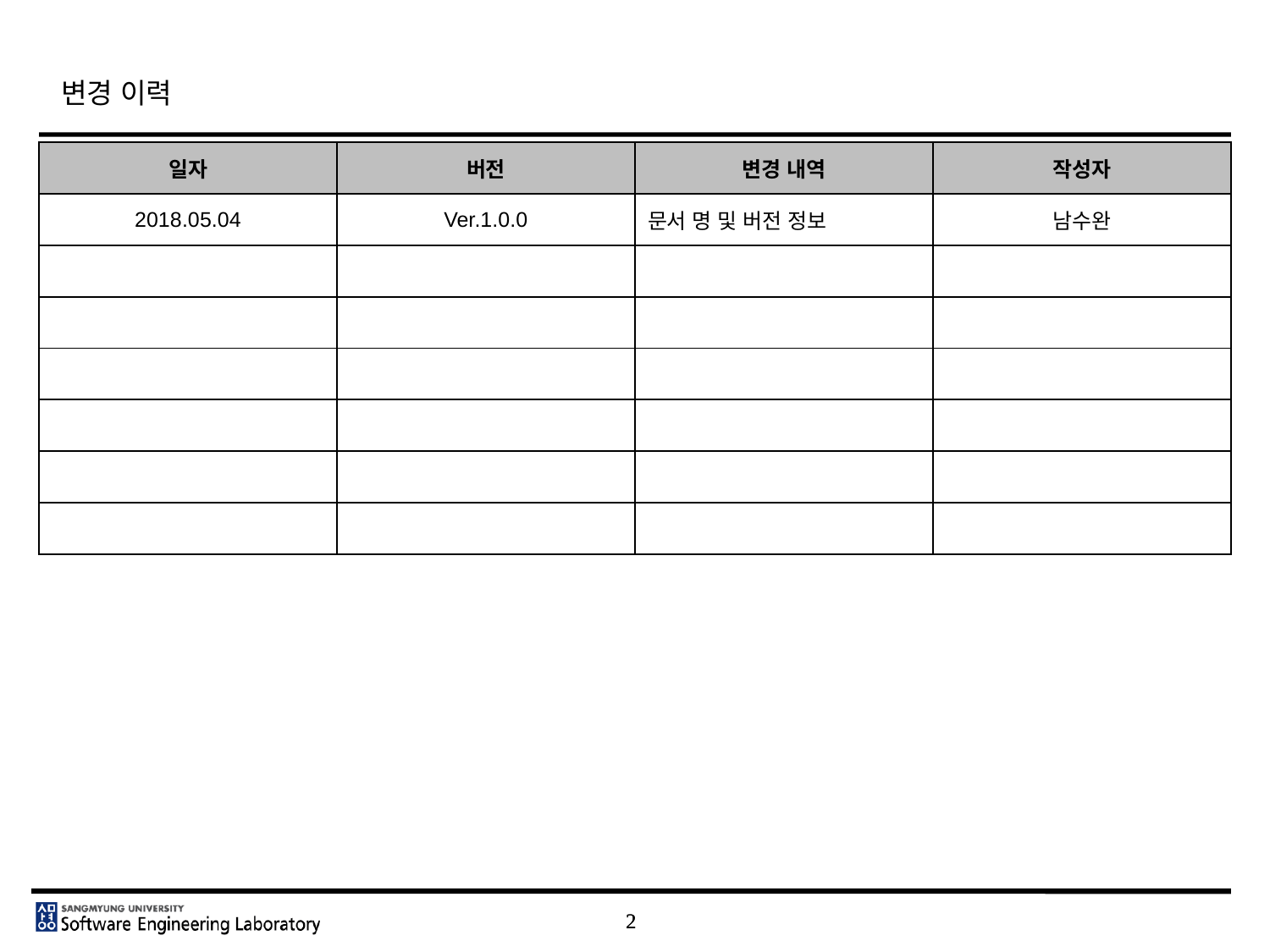

# 변경 이력
| 일자 | 버전 | 변경 내역 | 작성자 |
| --- | --- | --- | --- |
| 2018.05.04 | Ver.1.0.0 | 문서 명 및 버전 정보 | 남수완 |
|  |  |  |  |
|  |  |  |  |
|  |  |  |  |
|  |  |  |  |
|  |  |  |  |
|  |  |  |  |